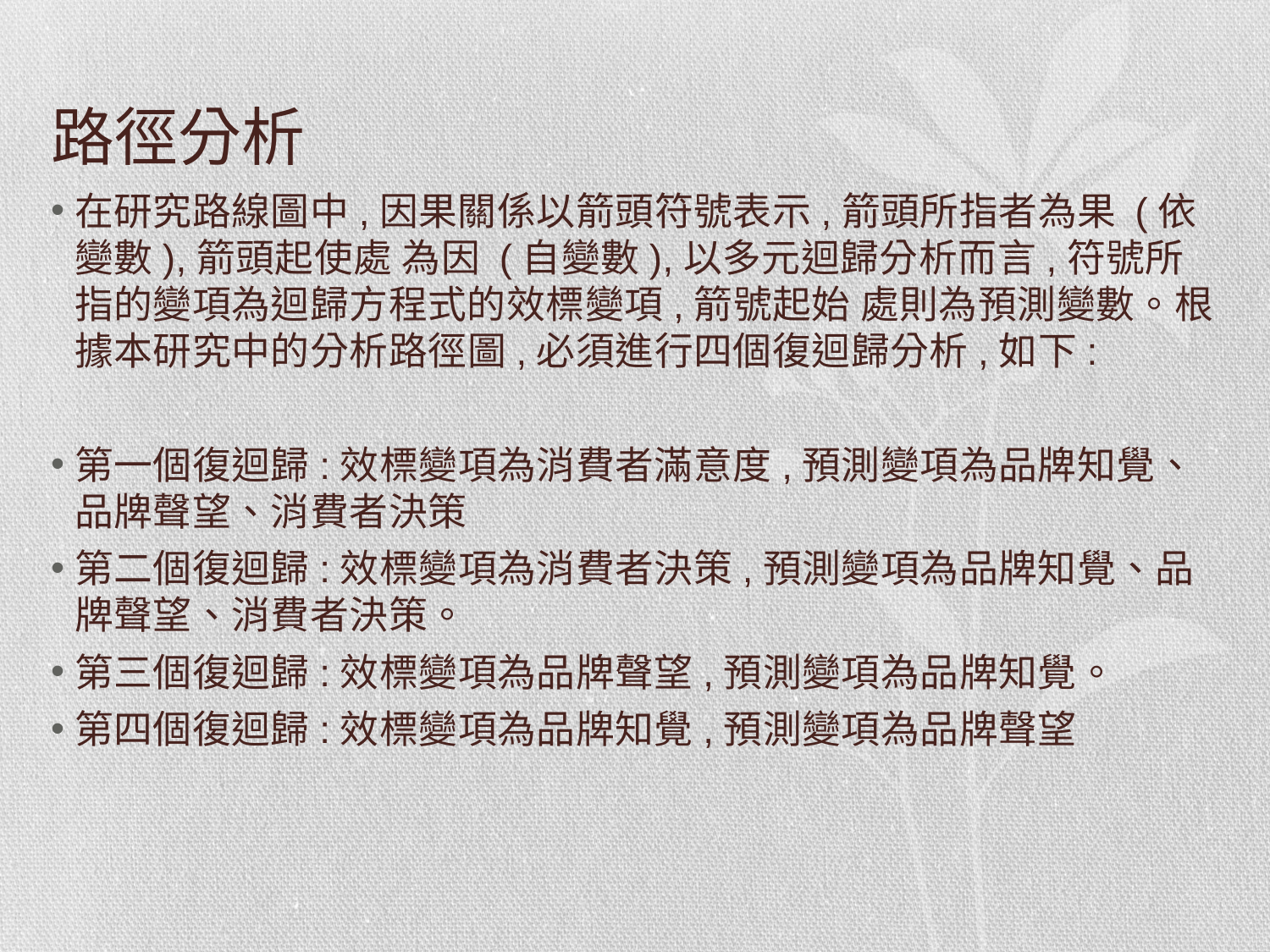

# 路徑分析
在研究路線圖中,因果關係以箭頭符號表示,箭頭所指者為果 (依變數),箭頭起使處 為因 (自變數),以多元迴歸分析而言,符號所指的變項為迴歸方程式的效標變項,箭號起始 處則為預測變數。根據本研究中的分析路徑圖,必須進行四個復迴歸分析,如下:

第一個復迴歸:效標變項為消費者滿意度,預測變項為品牌知覺、品牌聲望、消費者決策
第二個復迴歸:效標變項為消費者決策,預測變項為品牌知覺、品牌聲望、消費者決策。
第三個復迴歸:效標變項為品牌聲望,預測變項為品牌知覺。
第四個復迴歸:效標變項為品牌知覺,預測變項為品牌聲望